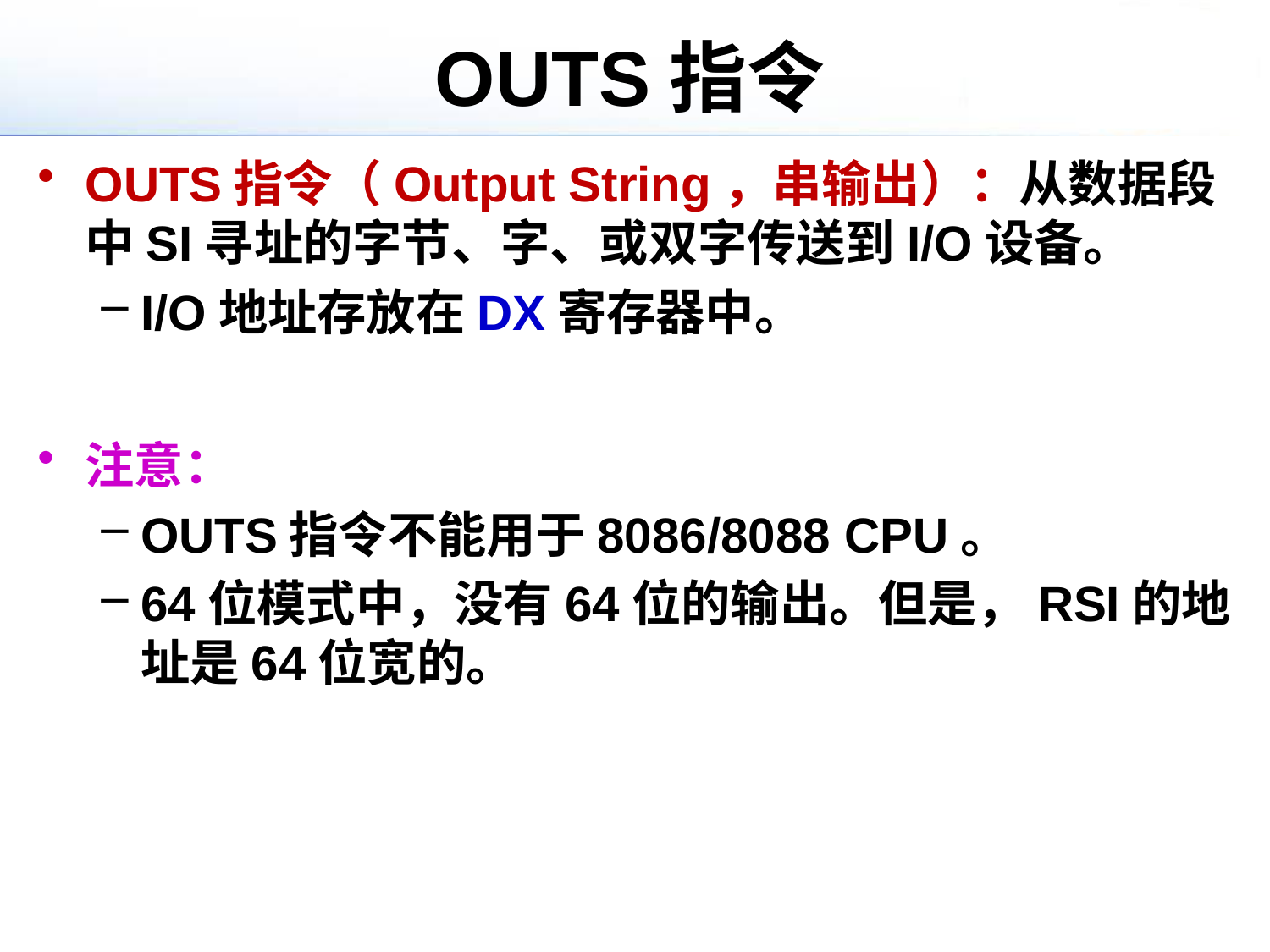

# OUTS指令
OUTS指令（Output String，串输出）：从数据段中SI寻址的字节、字、或双字传送到I/O设备。
I/O地址存放在DX寄存器中。

注意：
OUTS指令不能用于8086/8088 CPU。
64位模式中，没有64位的输出。但是，RSI的地址是64位宽的。